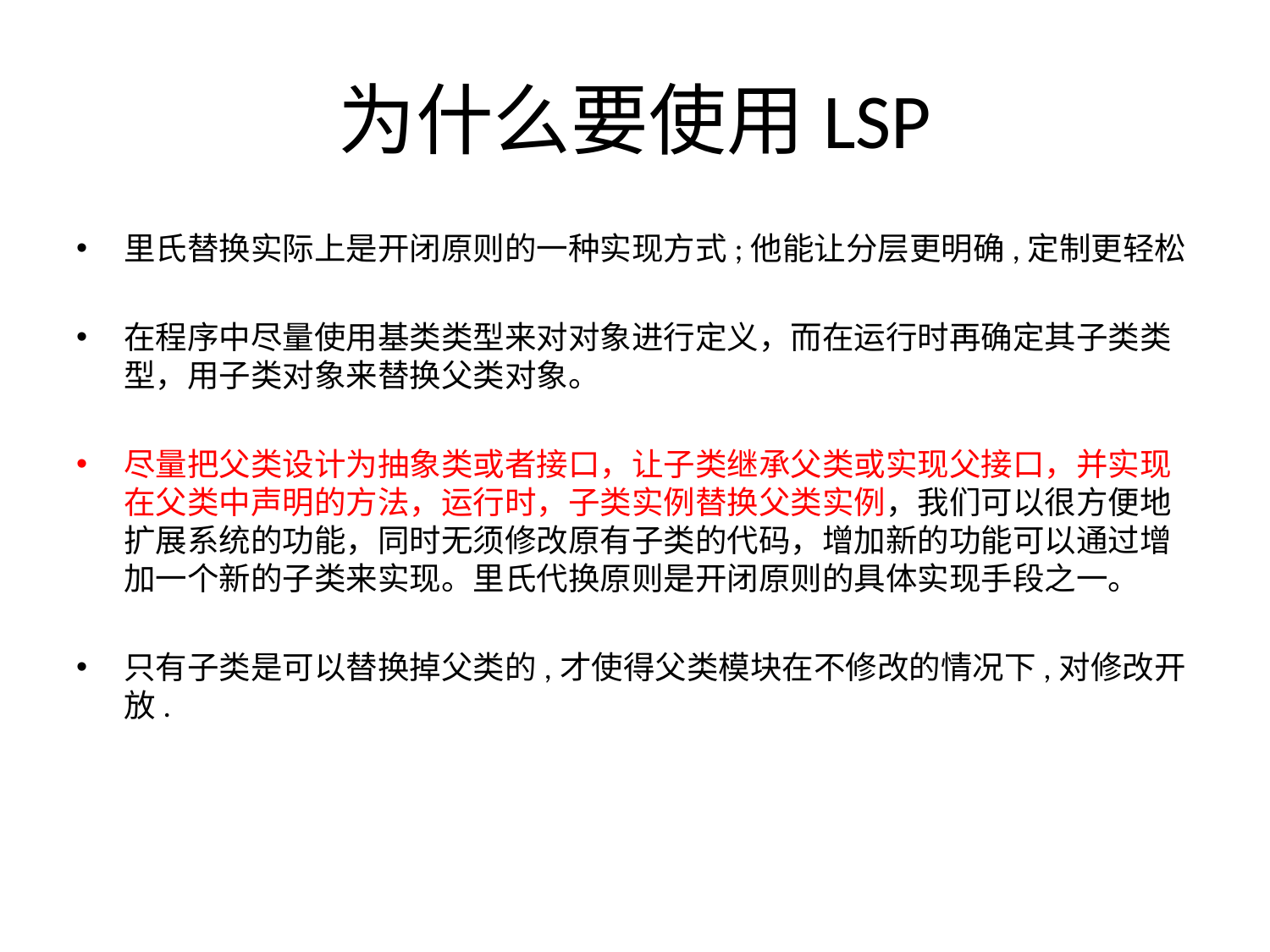

# 为什么要使用LSP
里氏替换实际上是开闭原则的一种实现方式;他能让分层更明确,定制更轻松

在程序中尽量使用基类类型来对对象进行定义，而在运行时再确定其子类类型，用子类对象来替换父类对象。

尽量把父类设计为抽象类或者接口，让子类继承父类或实现父接口，并实现在父类中声明的方法，运行时，子类实例替换父类实例，我们可以很方便地扩展系统的功能，同时无须修改原有子类的代码，增加新的功能可以通过增加一个新的子类来实现。里氏代换原则是开闭原则的具体实现手段之一。

只有子类是可以替换掉父类的,才使得父类模块在不修改的情况下,对修改开放.